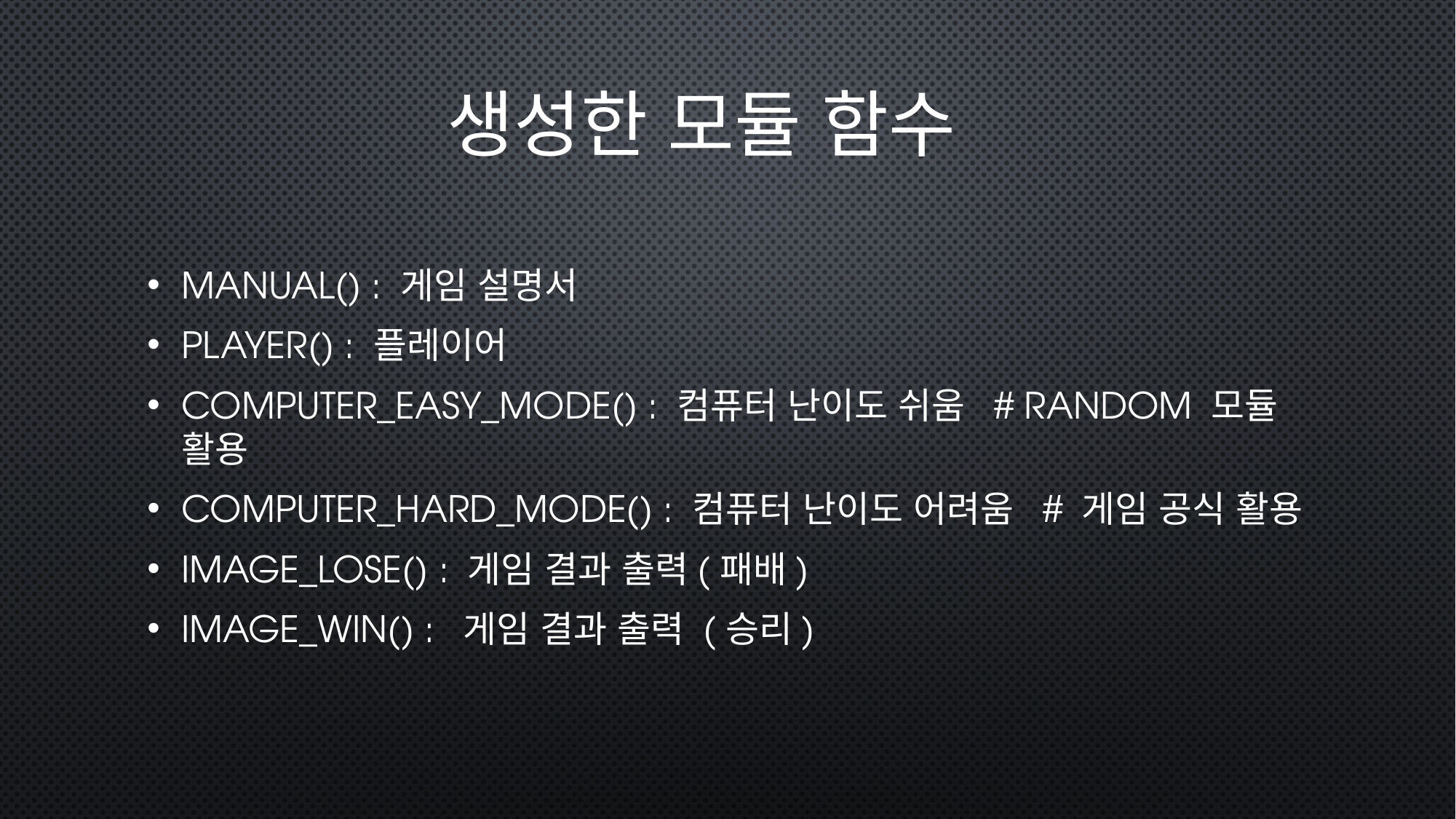

# 생성한 모듈 함수
Manual() : 게임 설명서
Player() : 플레이어
Computer_easy_mode() : 컴퓨터 난이도 쉬움  # random 모듈 활용
Computer_hard_mode() : 컴퓨터 난이도 어려움  # 게임 공식 활용
Image_lose() : 게임 결과 출력(패배)
Image_win() :  게임 결과 출력 (승리)